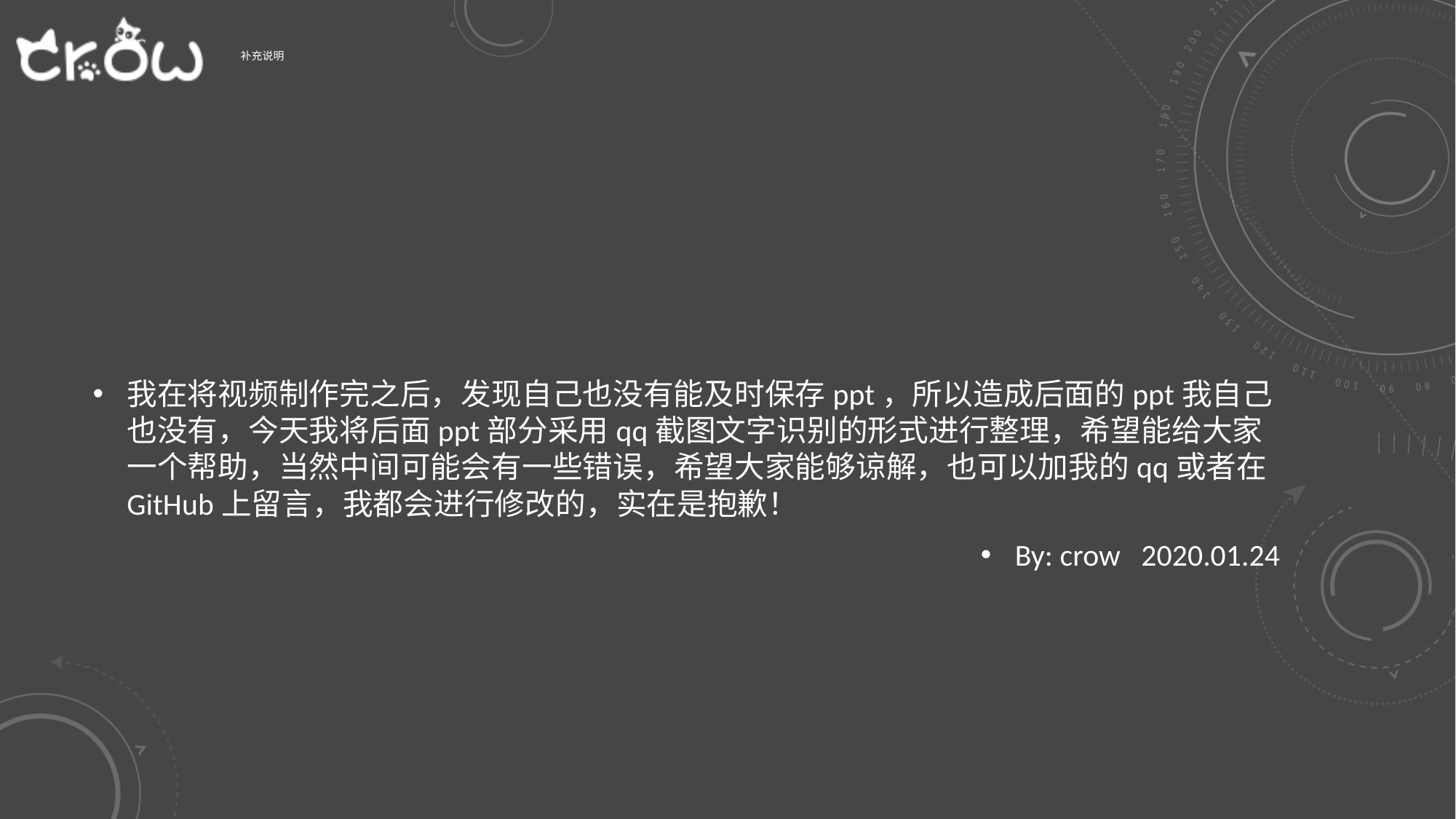

# 补充说明
我在将视频制作完之后，发现自己也没有能及时保存ppt，所以造成后面的ppt我自己也没有，今天我将后面ppt部分采用qq截图文字识别的形式进行整理，希望能给大家一个帮助，当然中间可能会有一些错误，希望大家能够谅解，也可以加我的qq或者在GitHub上留言，我都会进行修改的，实在是抱歉！
By: crow   2020.01.24